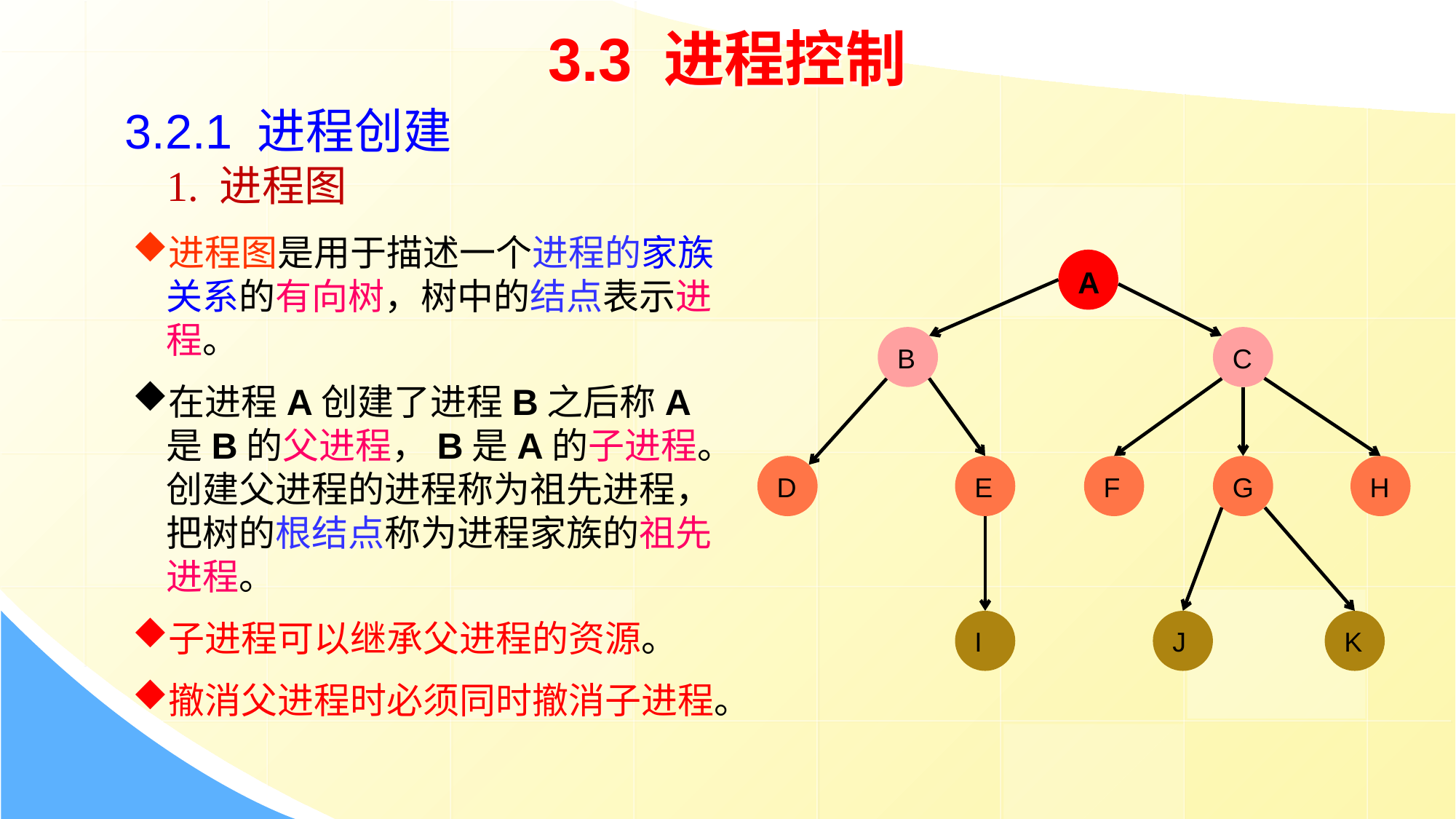

3.3 进程控制
3.2.1 进程创建
    1. 进程图
进程图是用于描述一个进程的家族关系的有向树，树中的结点表示进程。
在进程A创建了进程B之后称A是B的父进程，B是A的子进程。创建父进程的进程称为祖先进程，把树的根结点称为进程家族的祖先进程。
子进程可以继承父进程的资源。
撤消父进程时必须同时撤消子进程。
A
B
C
D
E
F
G
H
I
J
K